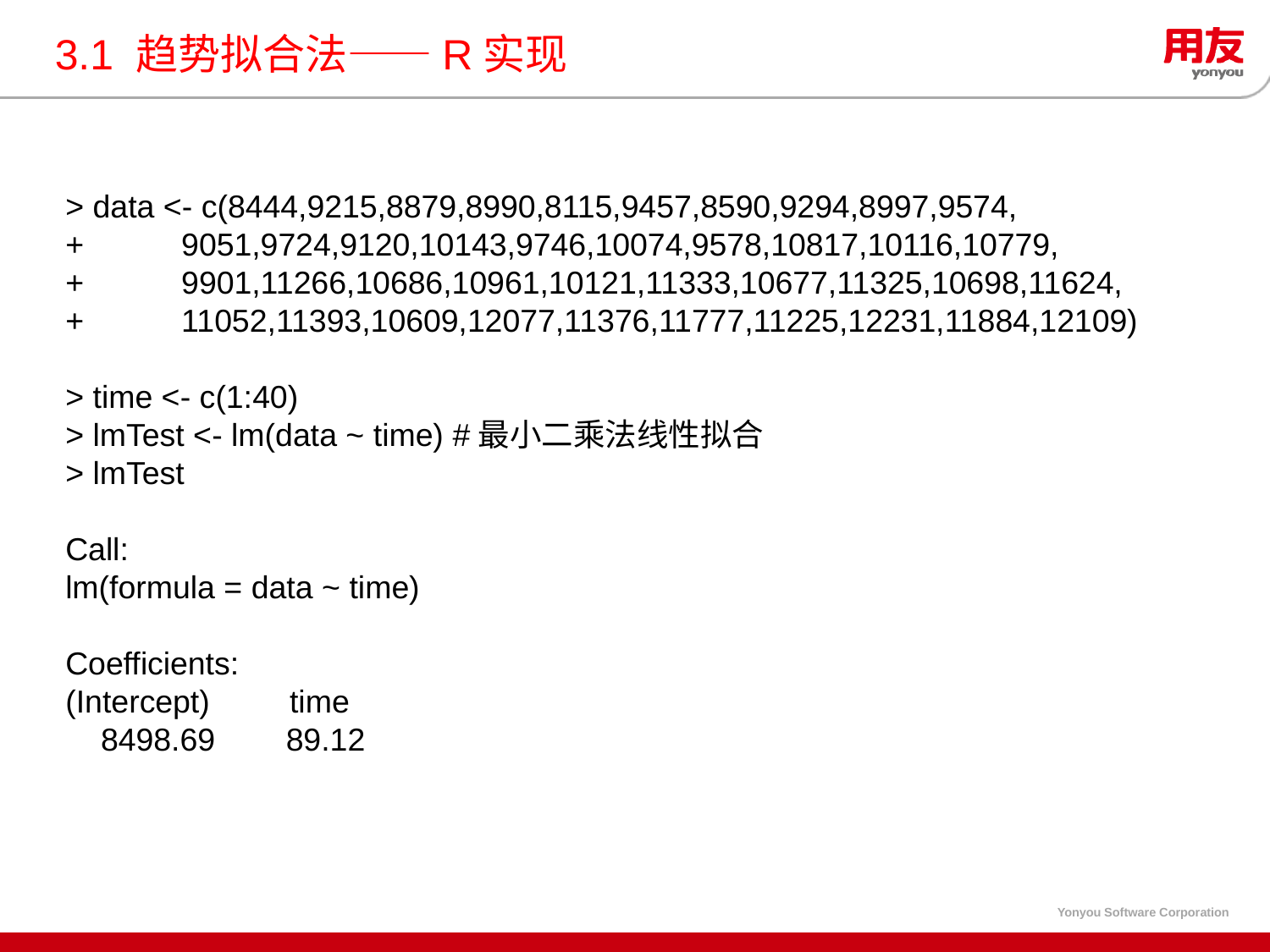

# 3.1 趋势拟合法——R实现
> data <- c(8444,9215,8879,8990,8115,9457,8590,9294,8997,9574,
+           9051,9724,9120,10143,9746,10074,9578,10817,10116,10779,
+           9901,11266,10686,10961,10121,11333,10677,11325,10698,11624,
+           11052,11393,10609,12077,11376,11777,11225,12231,11884,12109)

> time <- c(1:40)
> lmTest <- lm(data ~ time) #最小二乘法线性拟合
> lmTest

Call:
lm(formula = data ~ time)

Coefficients:
(Intercept)         time
    8498.69        89.12